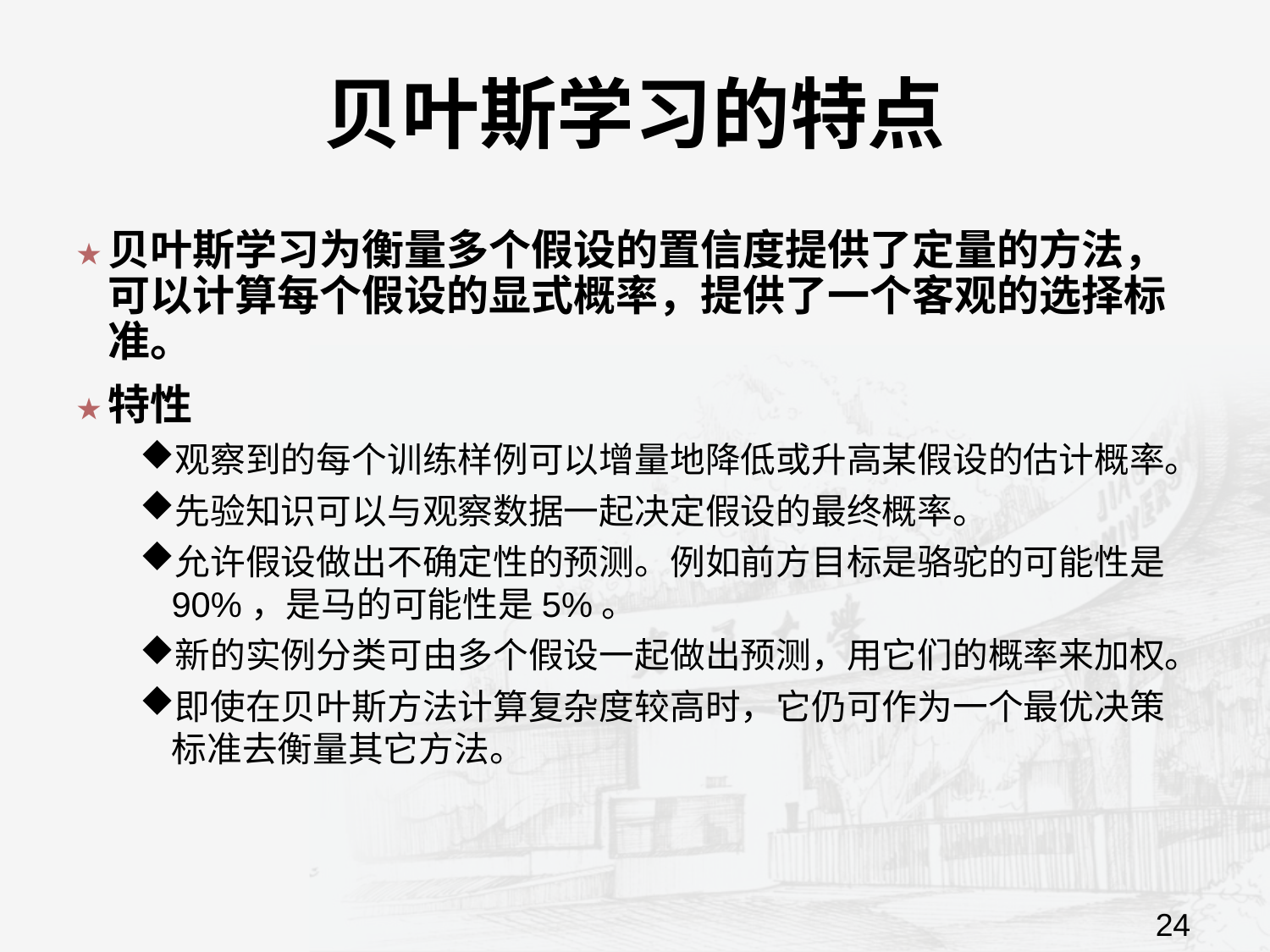

# 贝叶斯学习的特点
贝叶斯学习为衡量多个假设的置信度提供了定量的方法，可以计算每个假设的显式概率，提供了一个客观的选择标准。
特性
观察到的每个训练样例可以增量地降低或升高某假设的估计概率。
先验知识可以与观察数据一起决定假设的最终概率。
允许假设做出不确定性的预测。例如前方目标是骆驼的可能性是90%，是马的可能性是5%。
新的实例分类可由多个假设一起做出预测，用它们的概率来加权。
即使在贝叶斯方法计算复杂度较高时，它仍可作为一个最优决策标准去衡量其它方法。
24